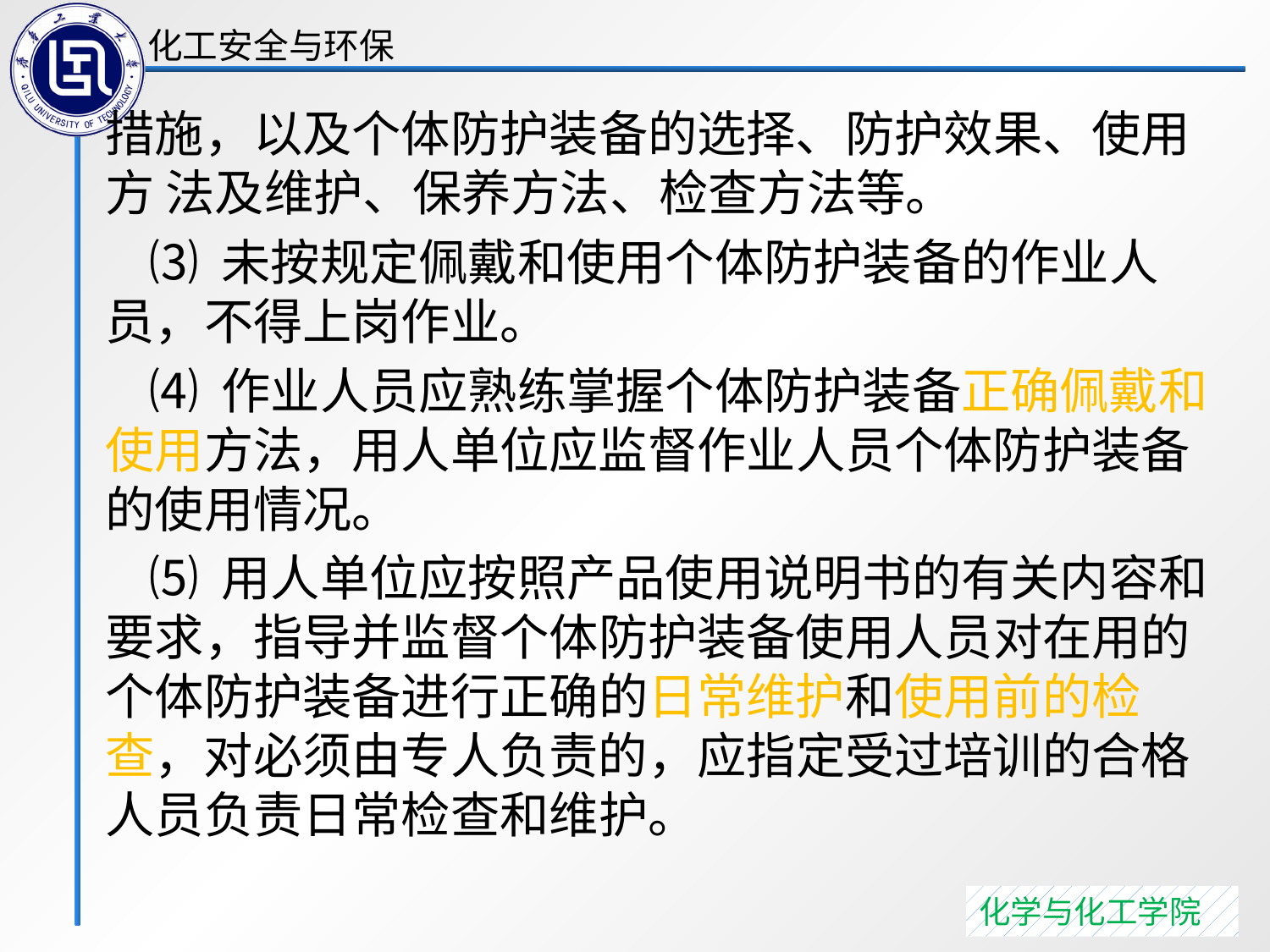

措施，以及个体防护装备的选择、防护效果、使用方 法及维护、保养方法、检查方法等。
    ⑶ 未按规定佩戴和使用个体防护装备的作业人员，不得上岗作业。
    ⑷ 作业人员应熟练掌握个体防护装备正确佩戴和使用方法，用人单位应监督作业人员个体防护装备的使用情况。
    ⑸ 用人单位应按照产品使用说明书的有关内容和要求，指导并监督个体防护装备使用人员对在用的个体防护装备进行正确的日常维护和使用前的检查，对必须由专人负责的，应指定受过培训的合格人员负责日常检查和维护。